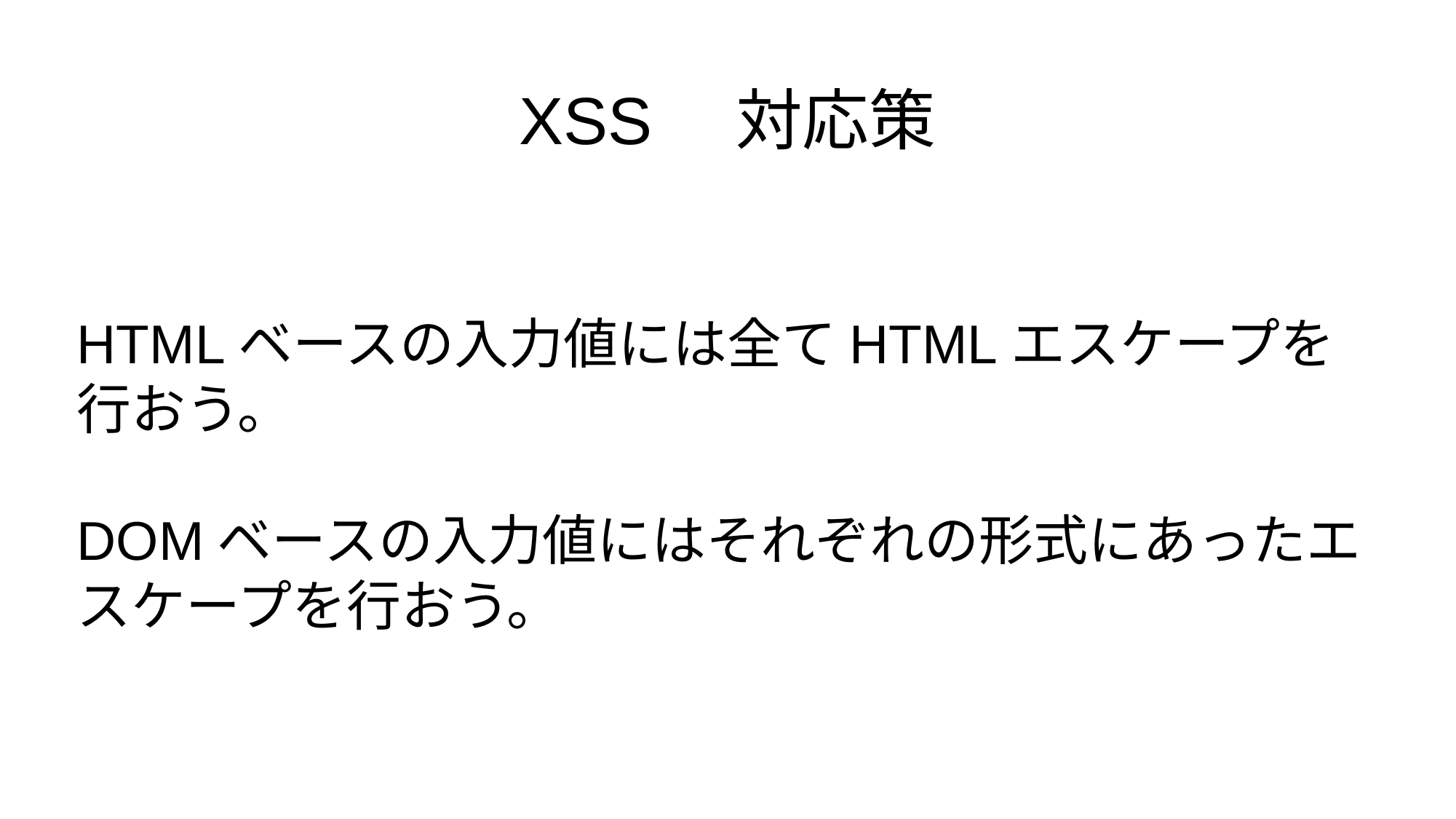

# XSS　対応策
HTMLベースの入力値には全てHTMLエスケープを行おう。

DOMベースの入力値にはそれぞれの形式にあったエスケープを行おう。